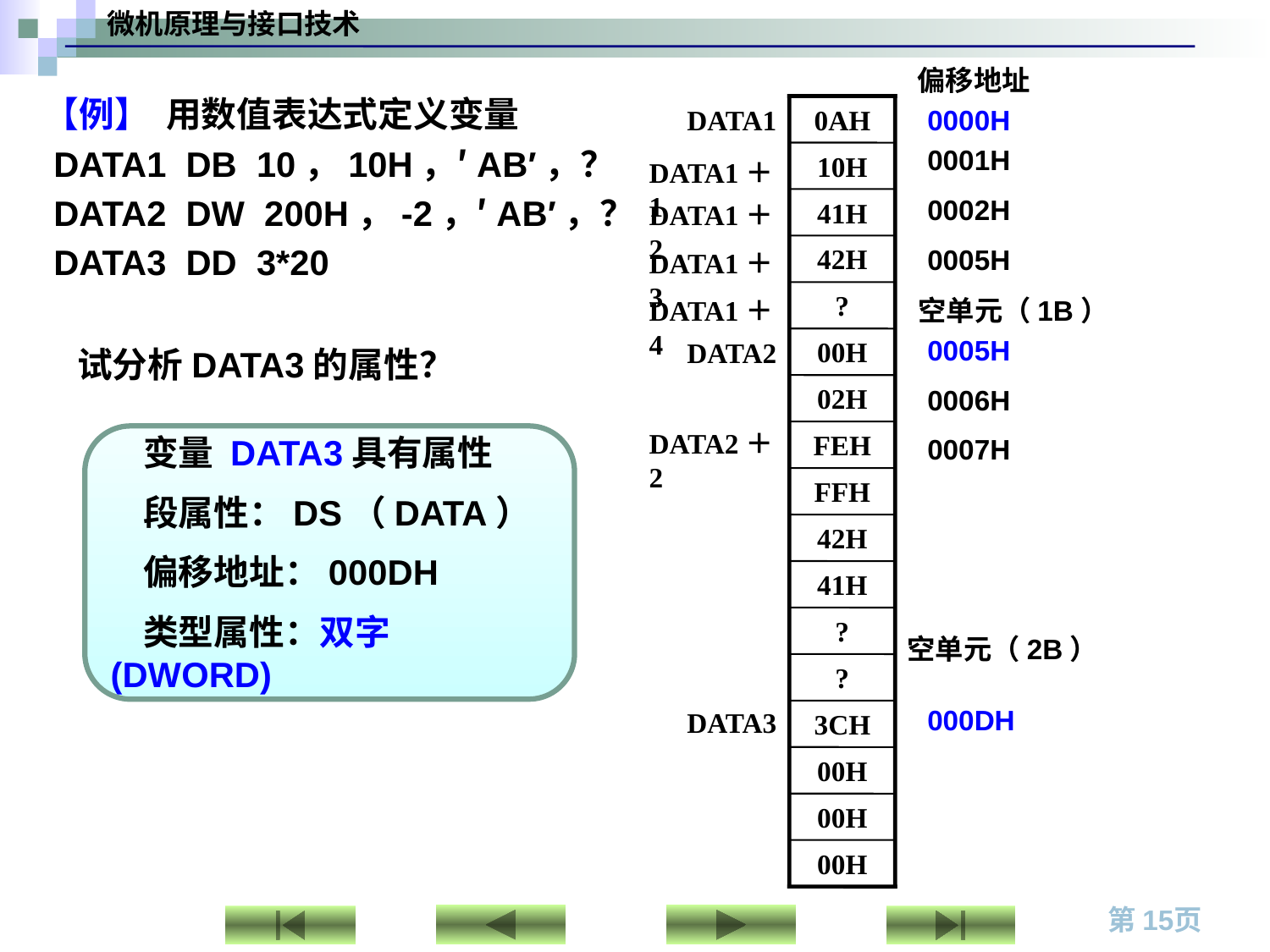

偏移地址
【例】  用数值表达式定义变量
 DATA1  DB  10，10H，′AB′，？
 DATA2  DW  200H，-2，′AB′，？
 DATA3  DD  3*20
DATA1
0AH

10H

41H

42H

?

空单元（1B）
00H

DATA2
02H

FEH

FFH

42H

41H

?

空单元（2B）
?

DATA3
3CH

00H

00H

00H

0000H
0001H
DATA1＋1
0002H
DATA1＋2
0005H
DATA1＋3
DATA1＋4
0005H
试分析DATA3的属性？
0006H
DATA2＋2
   变量 DATA3具有属性
   段属性：DS（DATA）
   偏移地址：000DH
   类型属性：双字(DWORD)
0007H
000DH